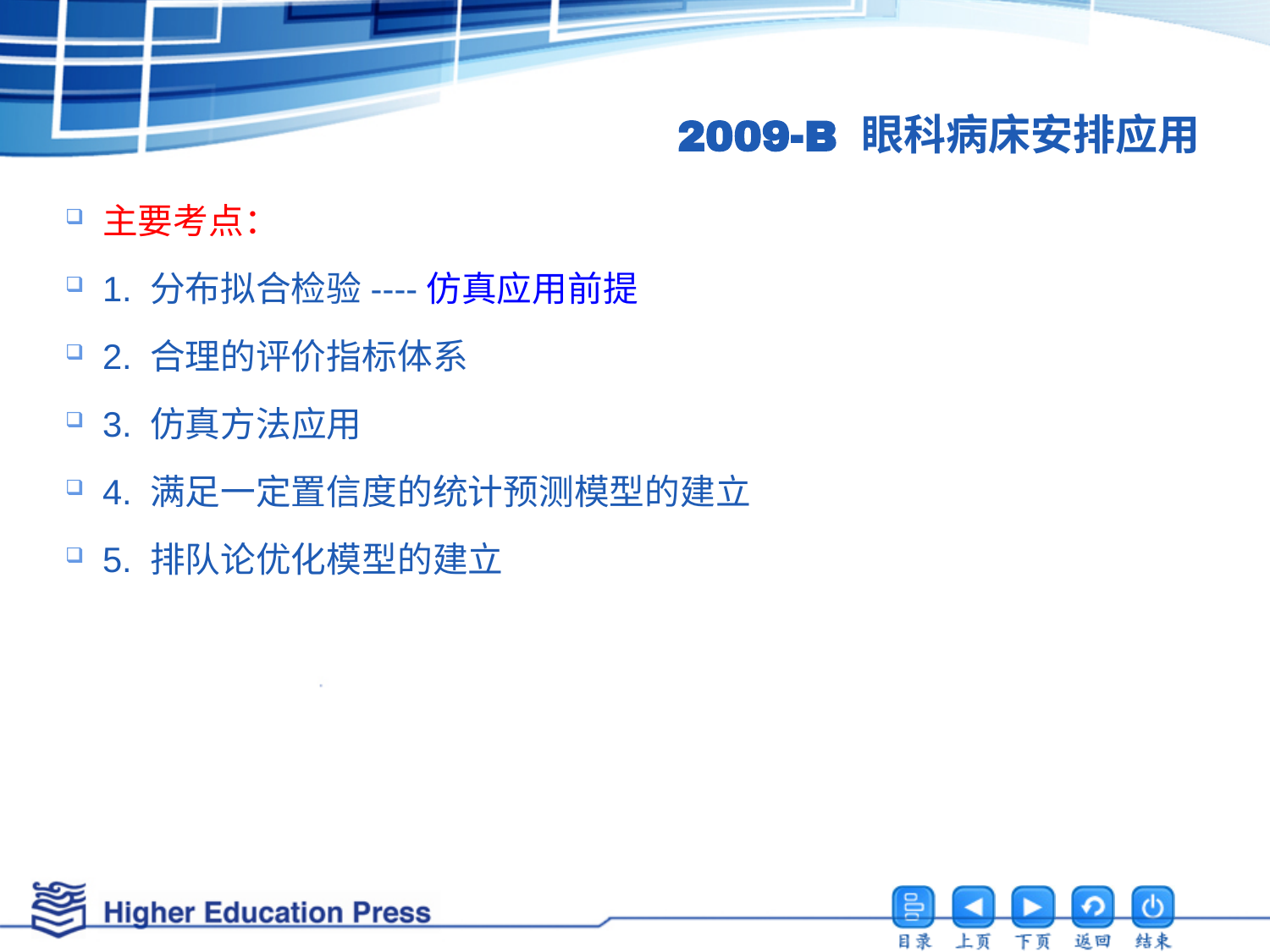

# 2009-B 眼科病床安排应用
主要考点：
1. 分布拟合检验----仿真应用前提
2. 合理的评价指标体系
3. 仿真方法应用
4. 满足一定置信度的统计预测模型的建立
5. 排队论优化模型的建立